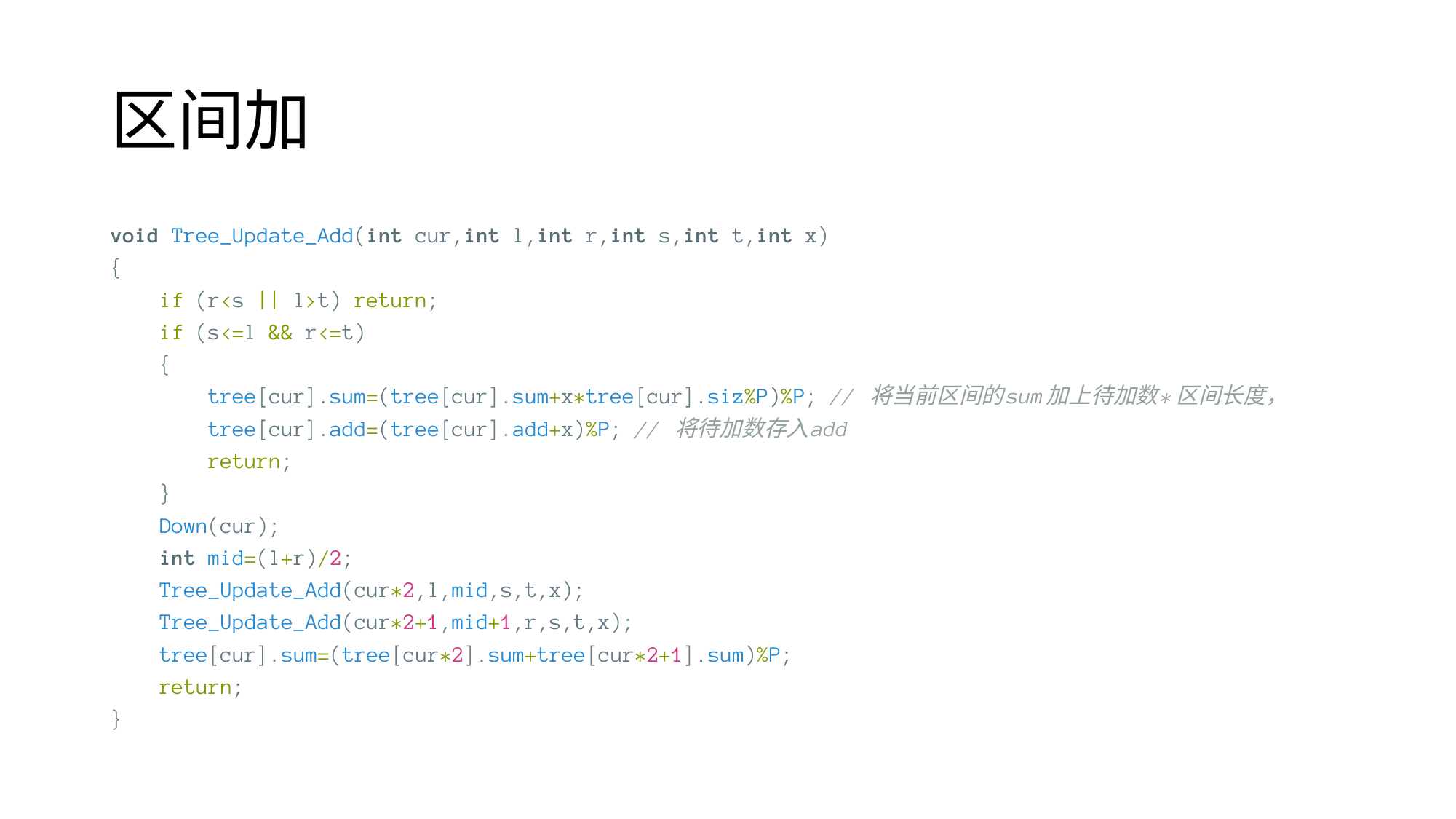

# 区间加
void Tree_Update_Add(int cur,int l,int r,int s,int t,int x)
{
    if (r<s || l>t) return;
    if (s<=l && r<=t)
    {
        tree[cur].sum=(tree[cur].sum+x*tree[cur].siz%P)%P; // 将当前区间的sum加上待加数*区间长度，
        tree[cur].add=(tree[cur].add+x)%P; // 将待加数存入add
        return;
    }
    Down(cur);
    int mid=(l+r)/2;
    Tree_Update_Add(cur*2,l,mid,s,t,x);
    Tree_Update_Add(cur*2+1,mid+1,r,s,t,x);
    tree[cur].sum=(tree[cur*2].sum+tree[cur*2+1].sum)%P;
    return;
}